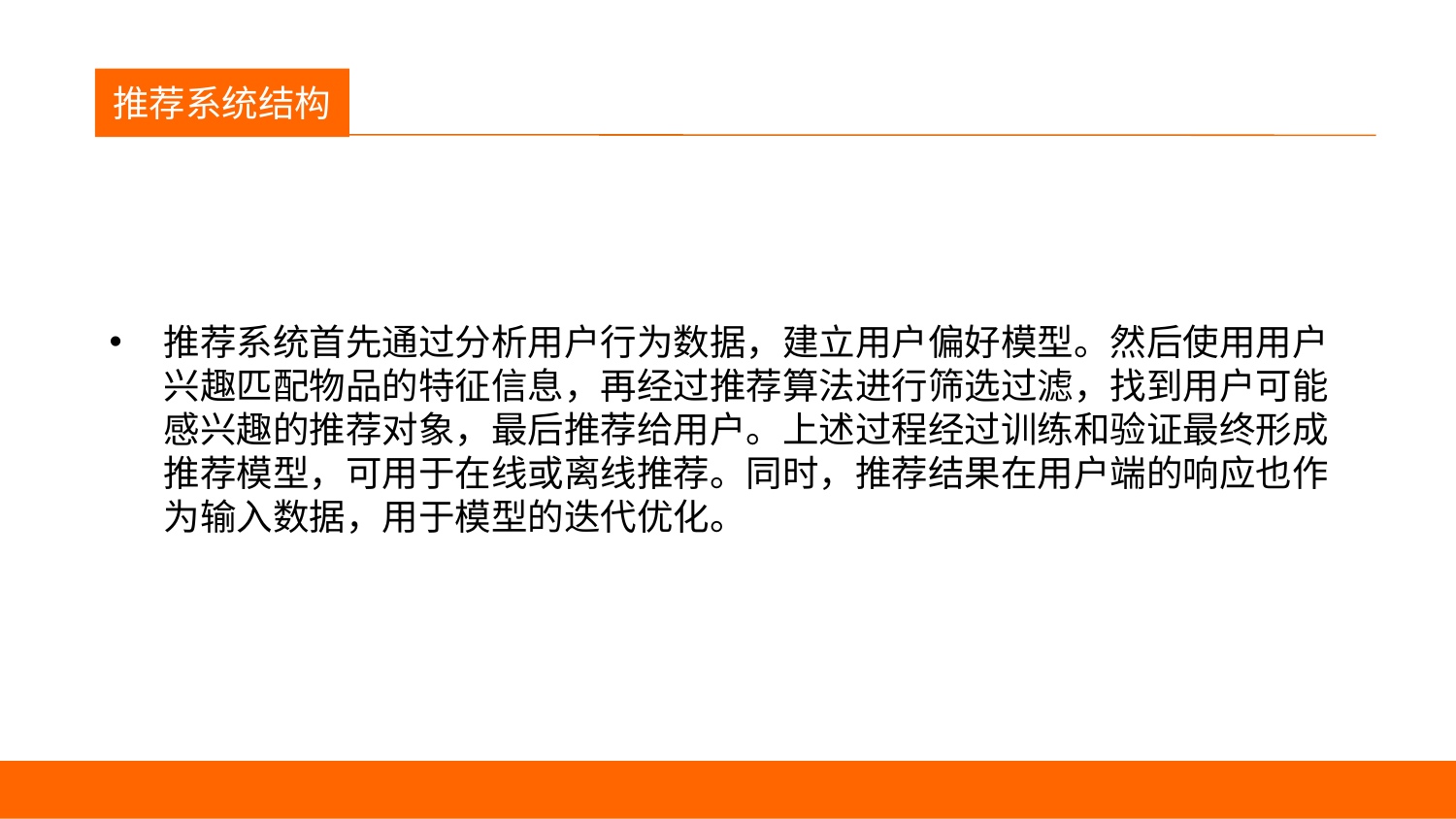

议程
推荐系统结构

推荐系统首先通过分析用户行为数据，建立用户偏好模型。然后使用用户兴趣匹配物品的特征信息，再经过推荐算法进行筛选过滤，找到用户可能感兴趣的推荐对象，最后推荐给用户。上述过程经过训练和验证最终形成推荐模型，可用于在线或离线推荐。同时，推荐结果在用户端的响应也作为输入数据，用于模型的迭代优化。